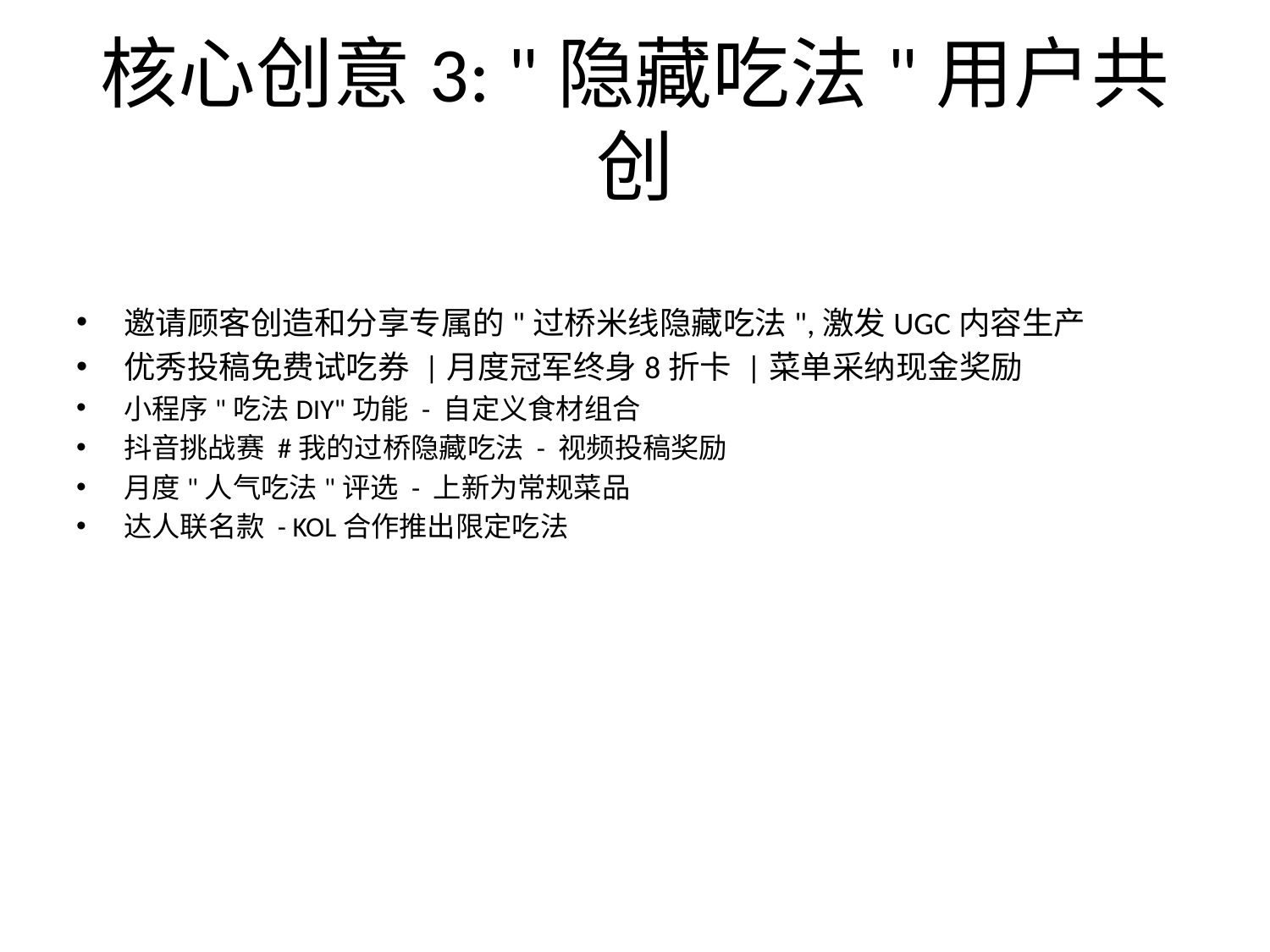

# 核心创意3: "隐藏吃法"用户共创

邀请顾客创造和分享专属的"过桥米线隐藏吃法",激发UGC内容生产
优秀投稿免费试吃券 |月度冠军终身8折卡 |菜单采纳现金奖励
小程序"吃法DIY"功能 - 自定义食材组合
抖音挑战赛 #我的过桥隐藏吃法 - 视频投稿奖励
月度"人气吃法"评选 - 上新为常规菜品
达人联名款 - KOL合作推出限定吃法